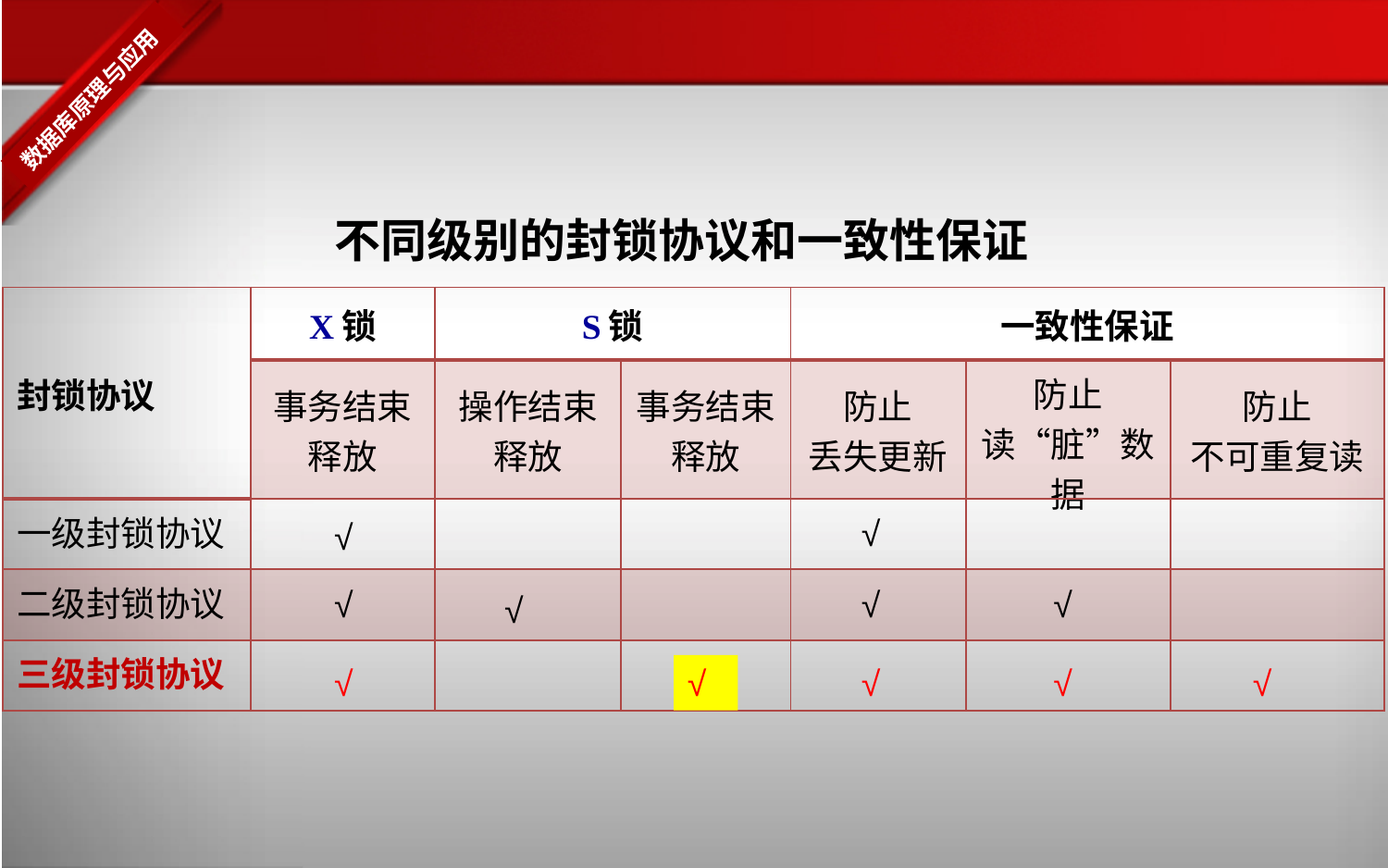

不同级别的封锁协议和一致性保证
| 封锁协议 | X锁 | S锁 |  | 一致性保证 |  |  |
| --- | --- | --- | --- | --- | --- | --- |
|  | 事务结束释放 | 操作结束释放 | 事务结束释放 | 防止 丢失更新 | 防止 读“脏”数据 | 防止 不可重复读 |
| 一级封锁协议 |  |  |  |  |  |  |
| 二级封锁协议 |  |  |  |  |  |  |
| 三级封锁协议 |  |  |  |  |  |  |
√
√
√
√
√
√
√
√
√
√
√